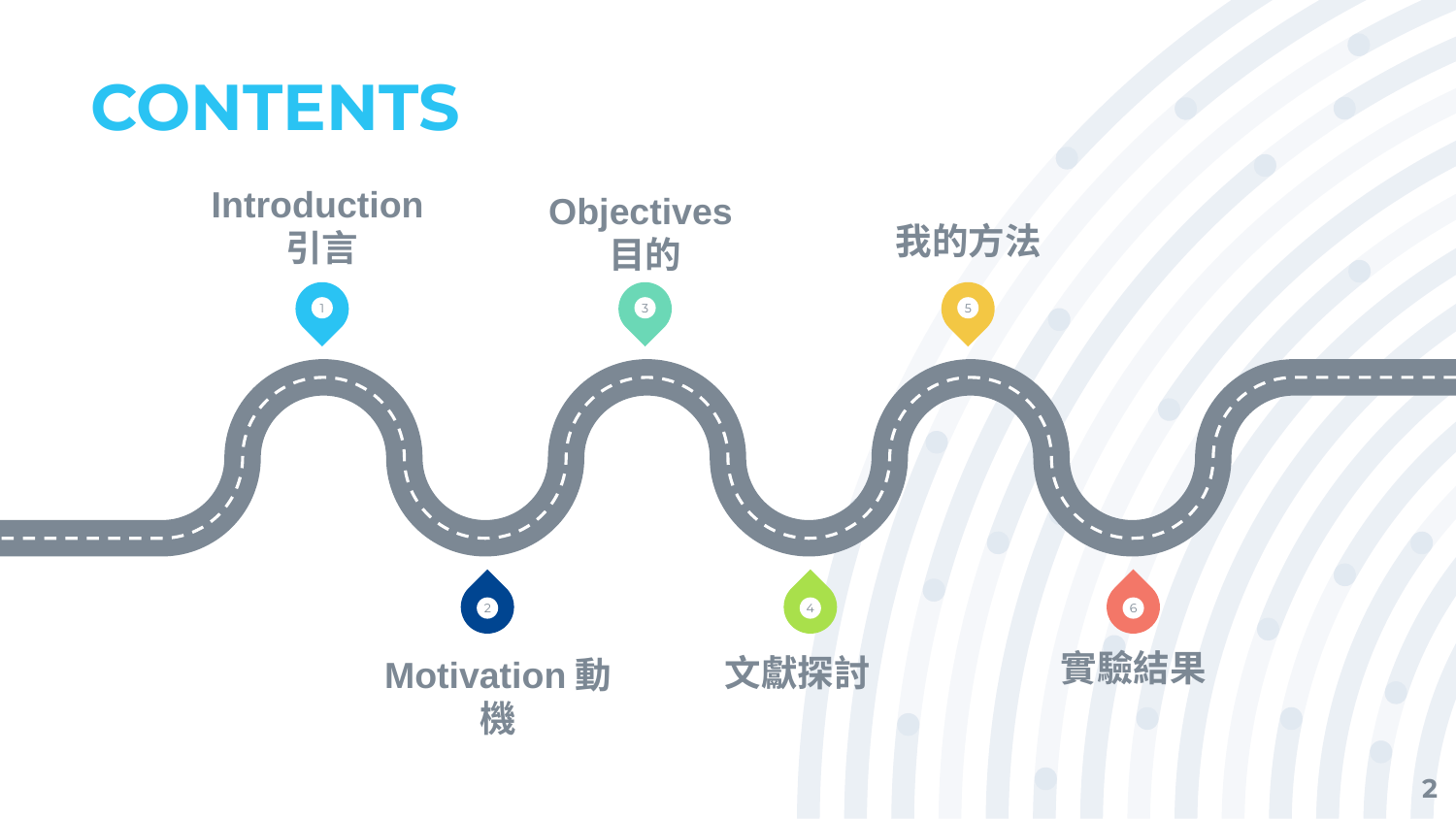

# CONTENTS
我的方法
Introduction引言
Objectives目的

1

3

5

2

4

6
實驗結果
文獻探討
Motivation動機
2